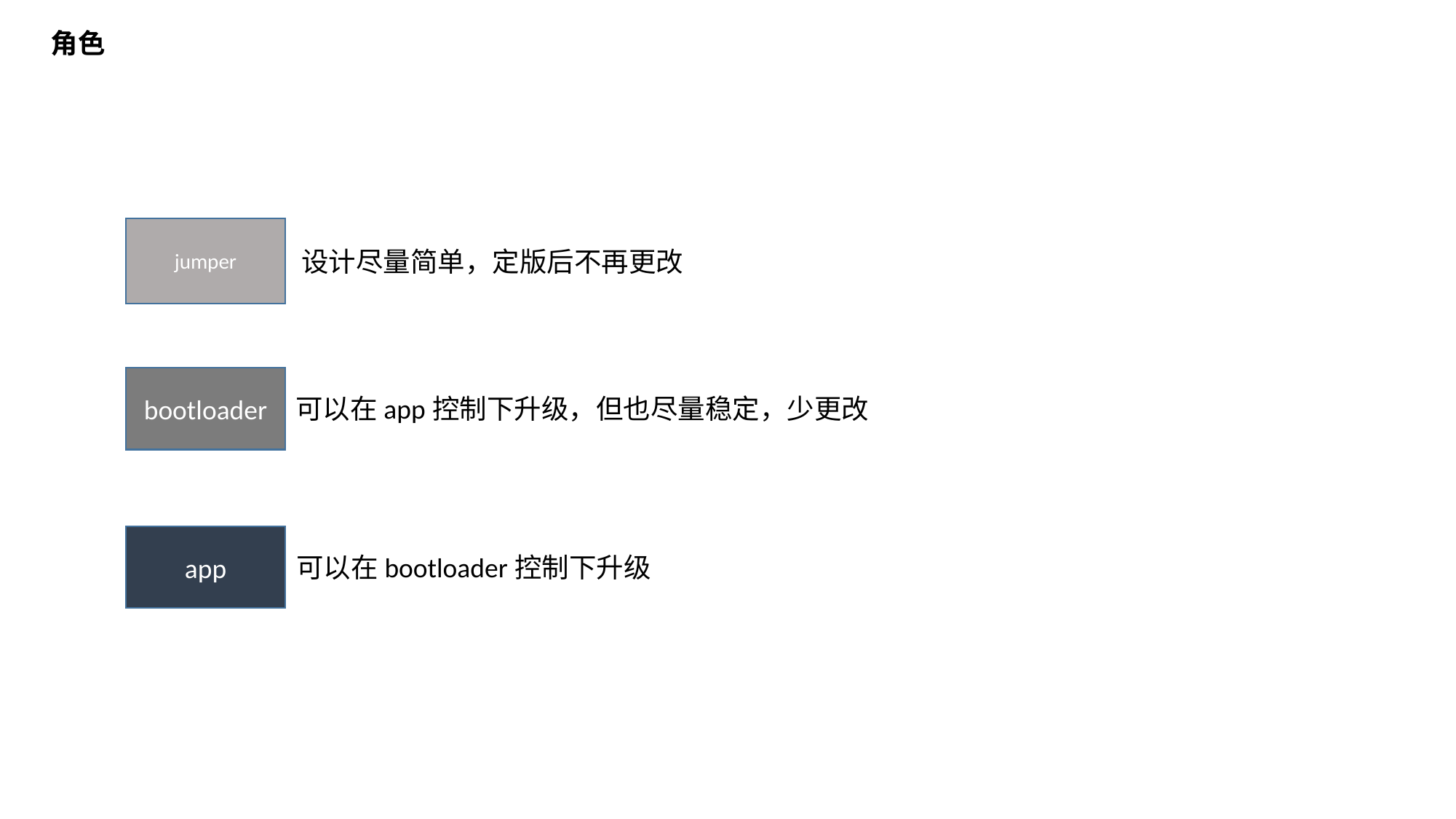

角色
jumper
设计尽量简单，定版后不再更改
bootloader
可以在app控制下升级，但也尽量稳定，少更改
app
可以在bootloader控制下升级